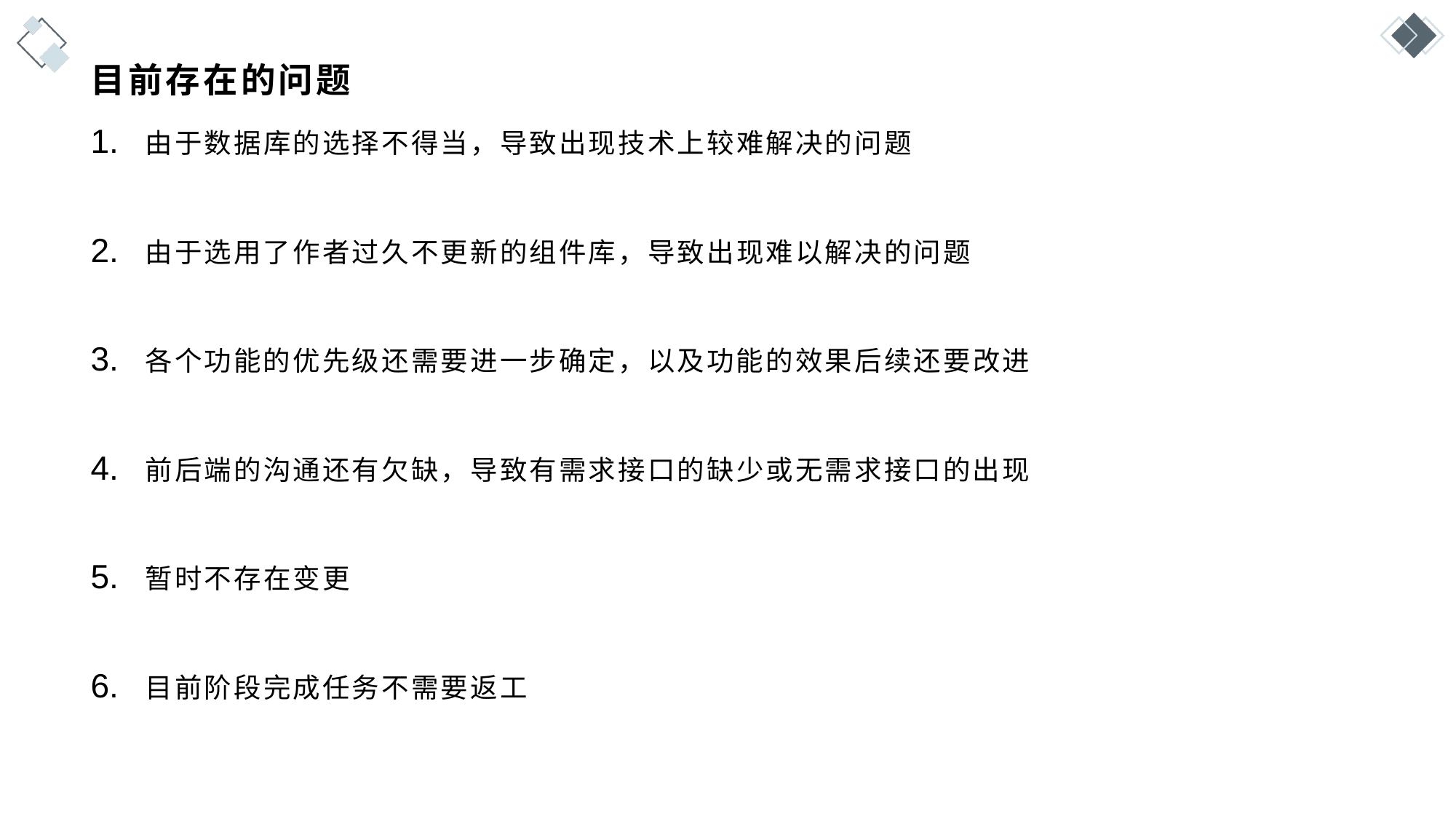

# 目前存在的问题
由于数据库的选择不得当，导致出现技术上较难解决的问题

由于选用了作者过久不更新的组件库，导致出现难以解决的问题

各个功能的优先级还需要进一步确定，以及功能的效果后续还要改进

前后端的沟通还有欠缺，导致有需求接口的缺少或无需求接口的出现

暂时不存在变更

目前阶段完成任务不需要返工